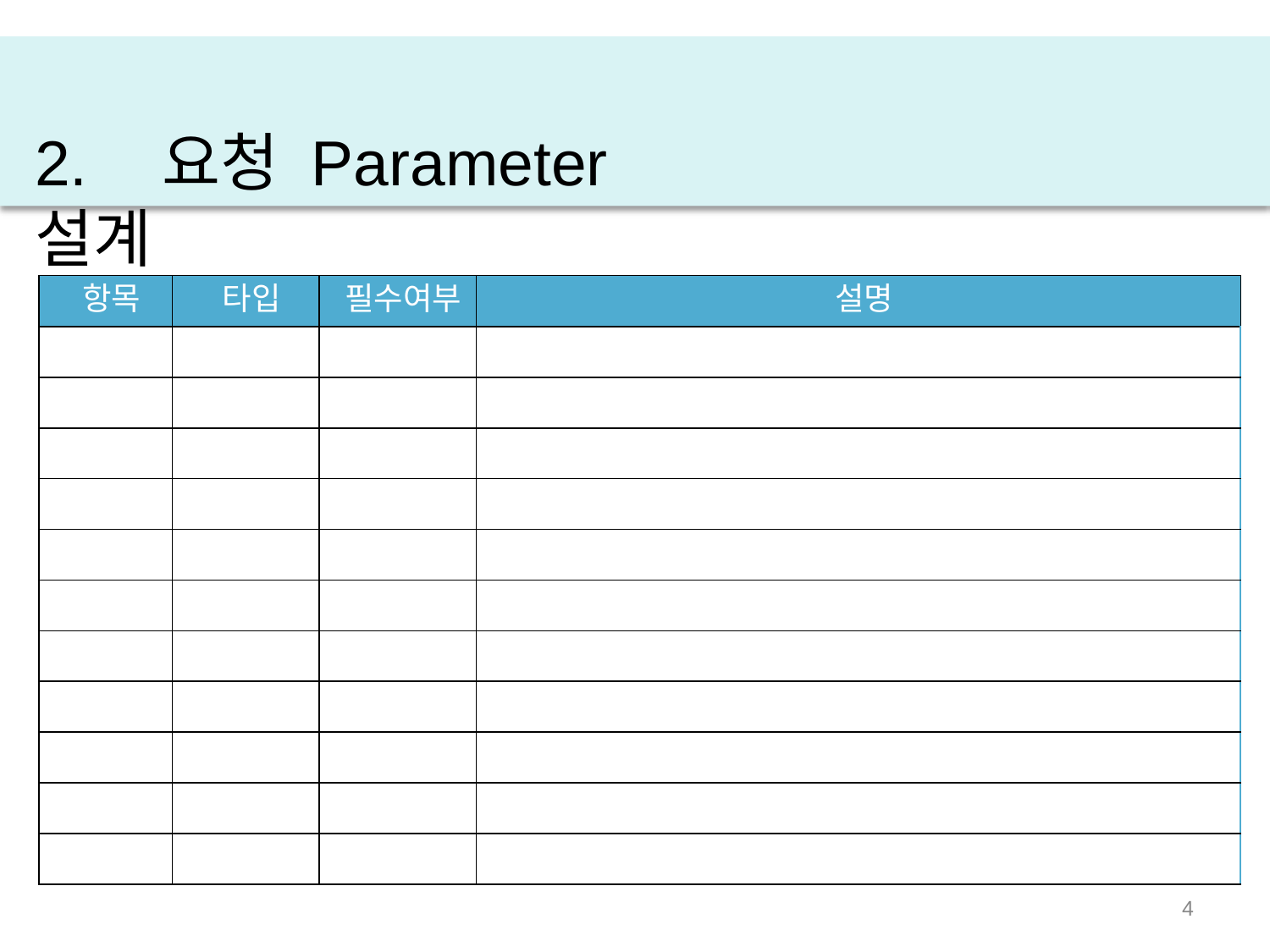

# 2.	요청 Parameter 설계
| 항목 | 타입 | 필수여부 | 설명 |
| --- | --- | --- | --- |
|  |  |  |  |
|  |  |  |  |
|  |  |  |  |
|  |  |  |  |
|  |  |  |  |
|  |  |  |  |
|  |  |  |  |
|  |  |  |  |
|  |  |  |  |
|  |  |  |  |
|  |  |  |  |
4